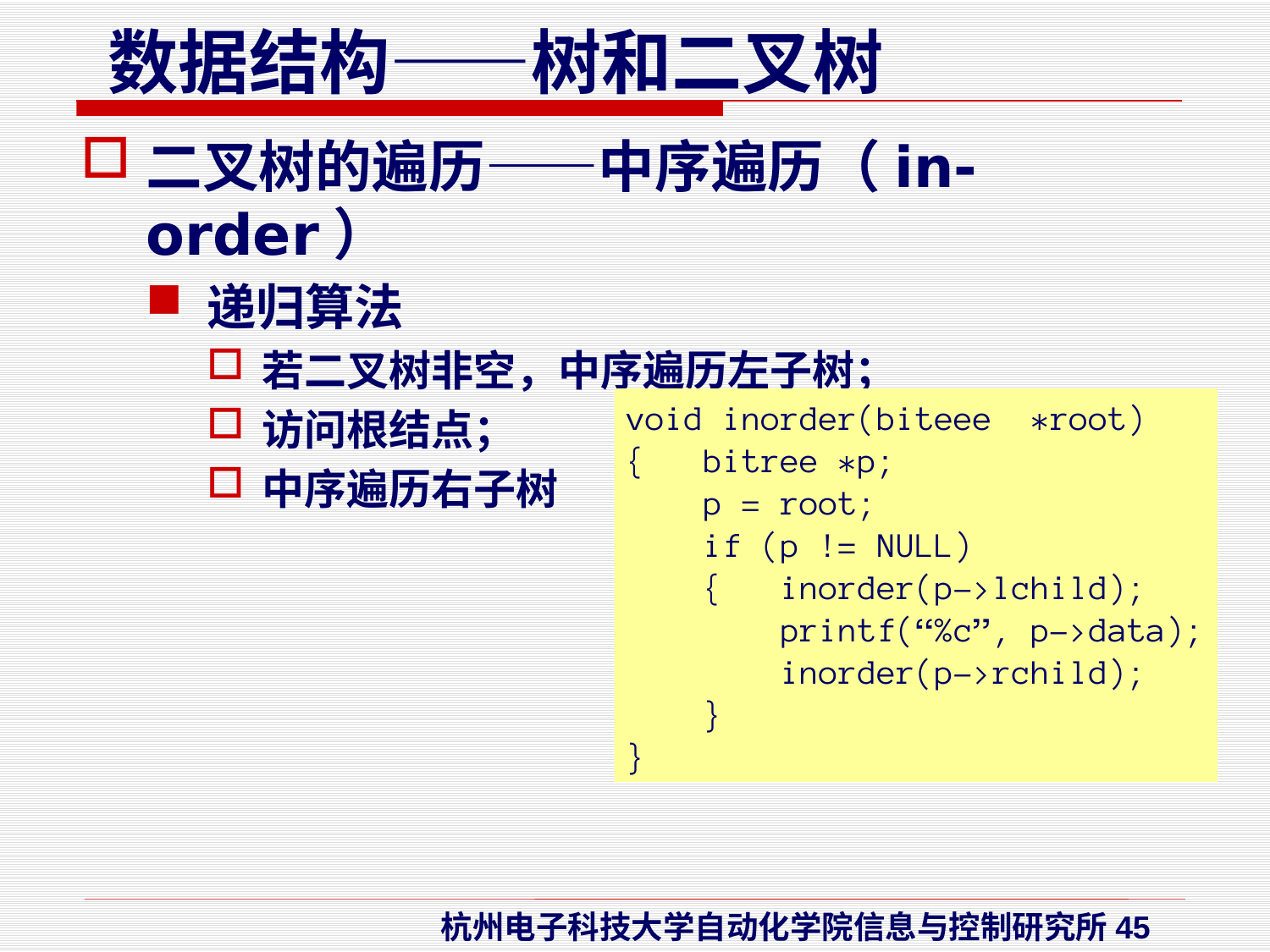

二叉树的遍历——中序遍历（in-order）
递归算法
若二叉树非空，中序遍历左子树；
访问根结点；
中序遍历右子树
void inorder(biteee  *root)
{   bitree *p;
    p = root;
    if (p != NULL)
    {   inorder(p->lchild);
        printf(“%c”, p->data);
        inorder(p->rchild);
    }
}